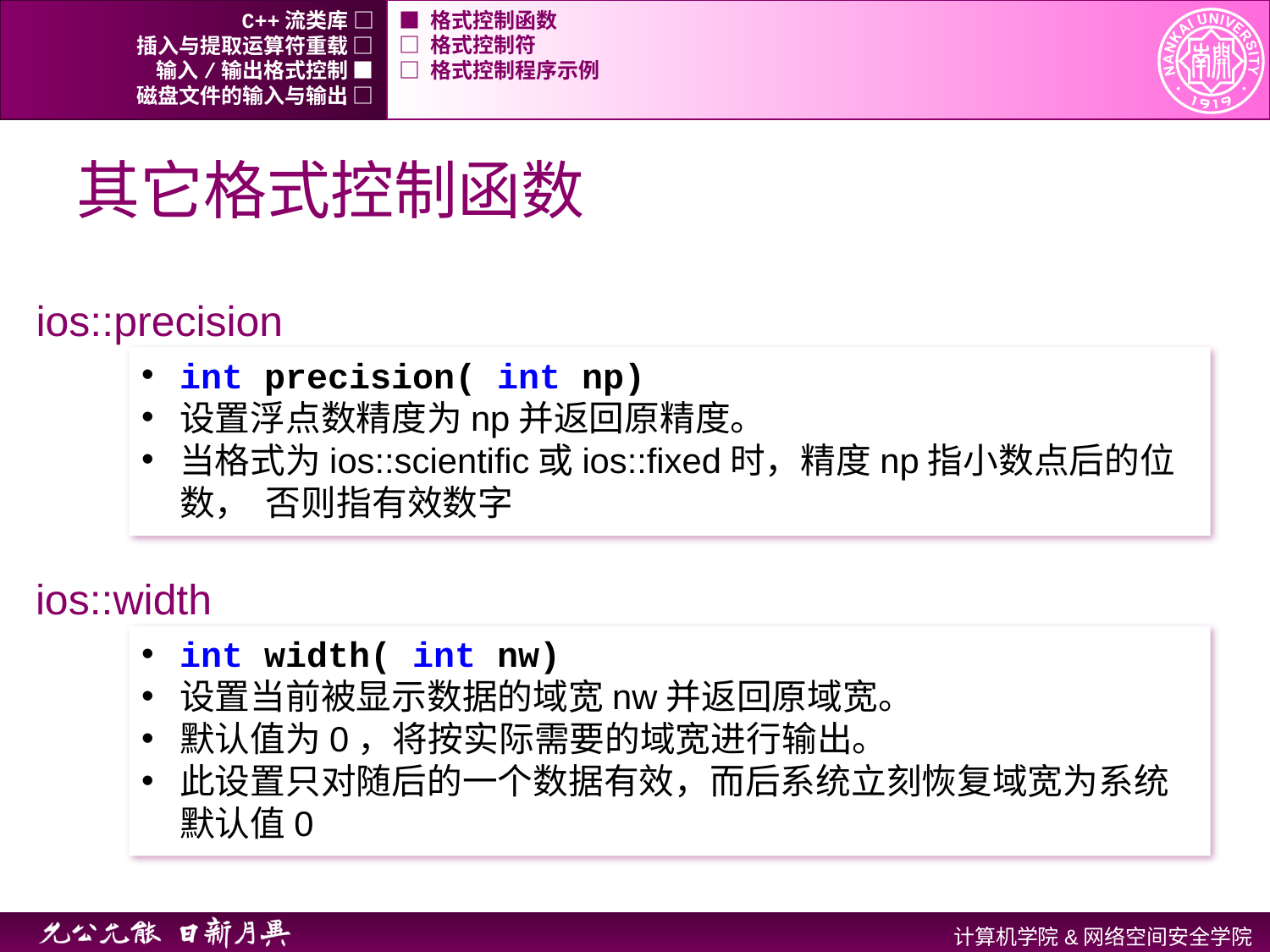

C++流类库 □
■ 格式控制函数
插入与提取运算符重载 □
□ 格式控制符
输入/输出格式控制 ■
□ 格式控制程序示例
磁盘文件的输入与输出 □
# 其它格式控制函数
ios::precision
int precision( int np)
设置浮点数精度为np并返回原精度。
当格式为ios::scientific或ios::fixed时，精度np指小数点后的位数，  否则指有效数字
ios::width
int width( int nw)
设置当前被显示数据的域宽nw并返回原域宽。
默认值为0，将按实际需要的域宽进行输出。
此设置只对随后的一个数据有效，而后系统立刻恢复域宽为系统默认值0